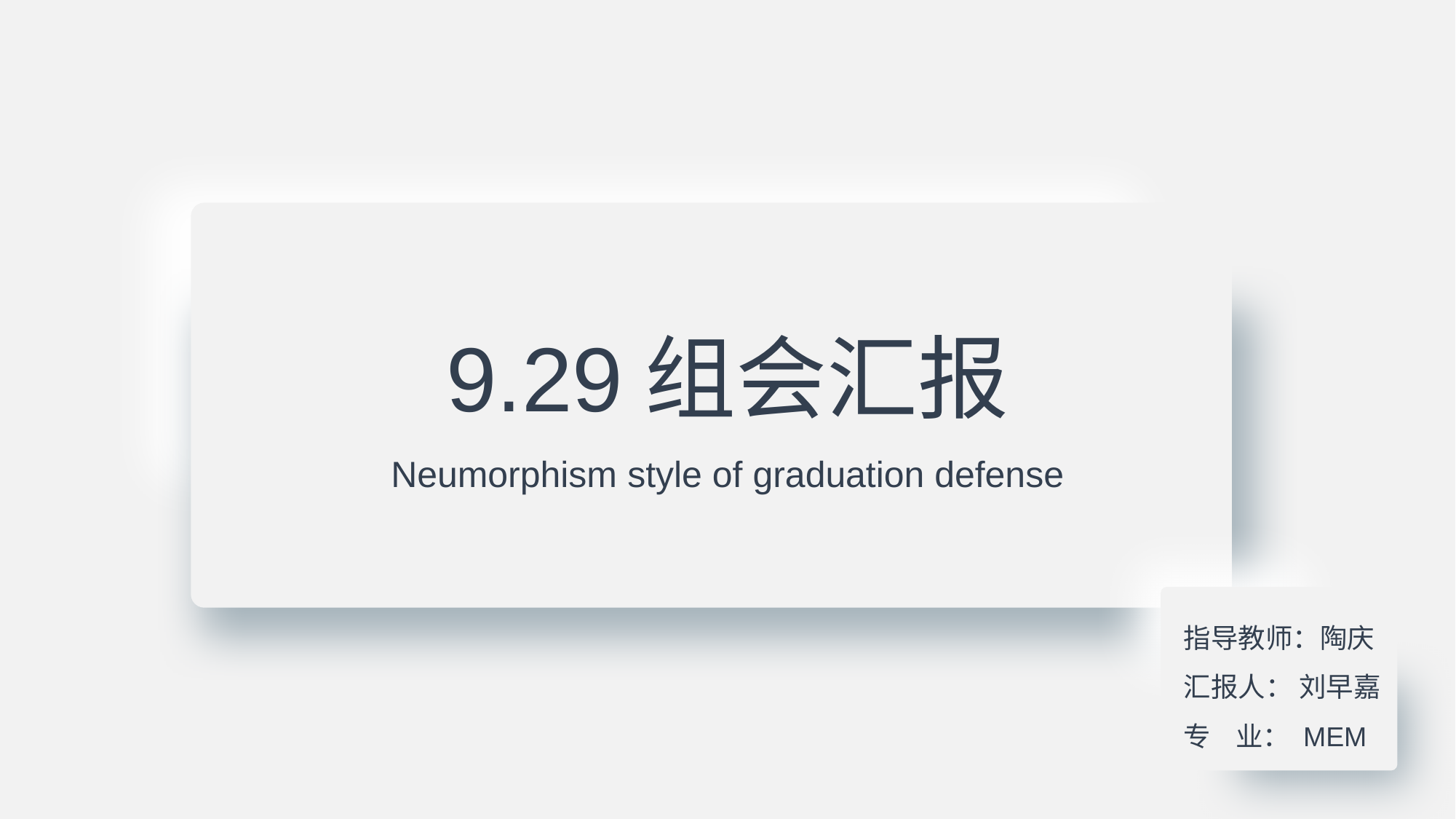

9.29组会汇报
Neumorphism style of graduation defense

指导教师：陶庆
汇报人： 刘早嘉
专    业： MEM